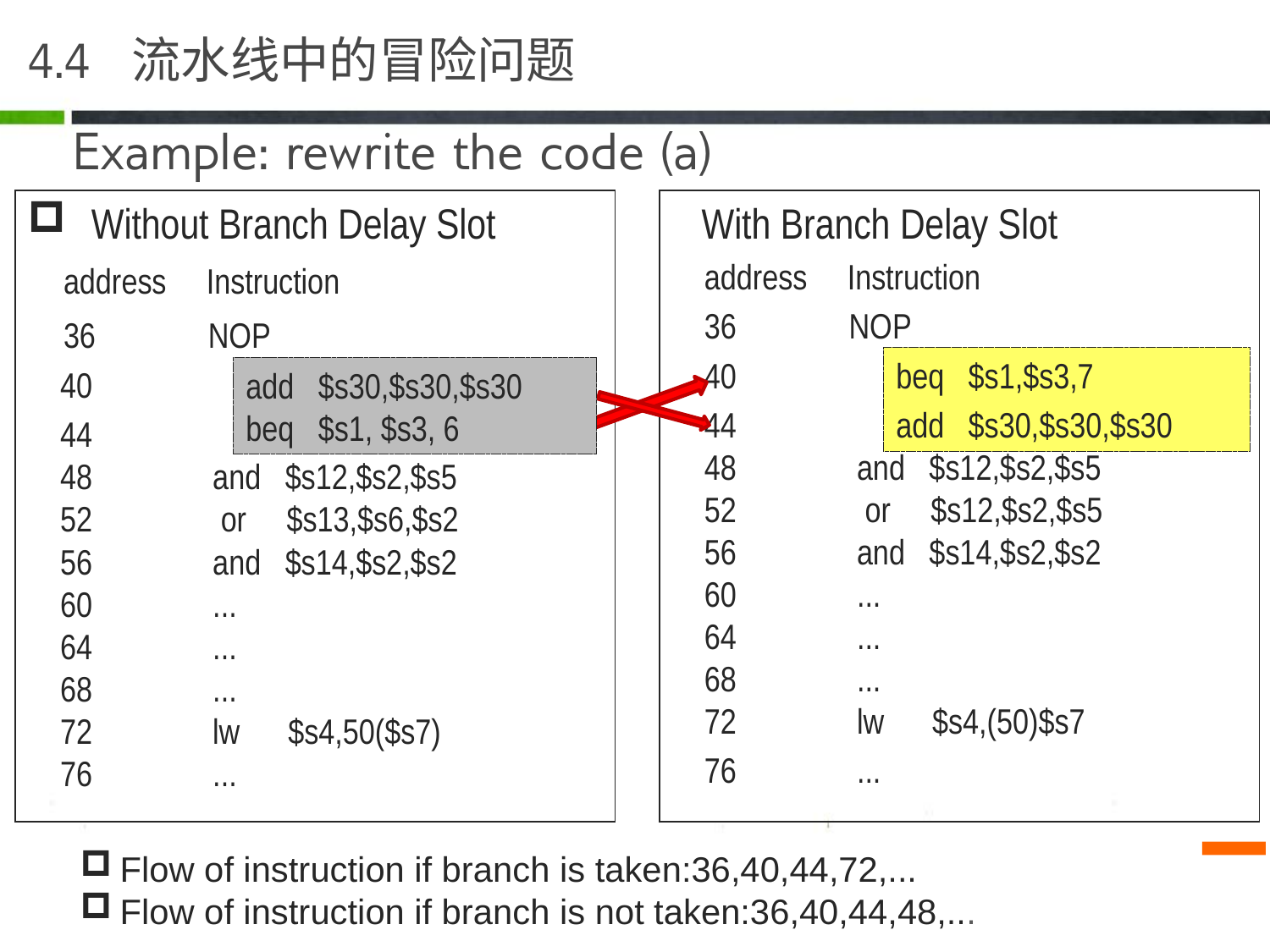

4.4  流水线中的冒险问题
# Example: rewrite the code (a)
Without Branch Delay Slot
    address     Instruction
    36              NOP
    40
    44
    48               and   $s12,$s2,$s5
    52                or     $s13,$s6,$s2
    56               and   $s14,$s2,$s2
    60               ...
    64               ...
    68               ...
    72               lw      $s4,50($s7)
    76               ...

   With Branch Delay Slot
    address     Instruction
    36              NOP
    40
    44
    48               and   $s12,$s2,$s5
    52                or     $s12,$s2,$s5
    56               and   $s14,$s2,$s2
    60               ...
    64               ...
    68               ...
    72               lw      $s4,(50)$s7
    76               ...

beq   $s1,$s3,7
add   $s30,$s30,$s30
add   $s30,$s30,$s30
beq   $s1, $s3, 6

Flow of instruction if branch is taken:36,40,44,72,...
Flow of instruction if branch is not taken:36,40,44,48,...
93